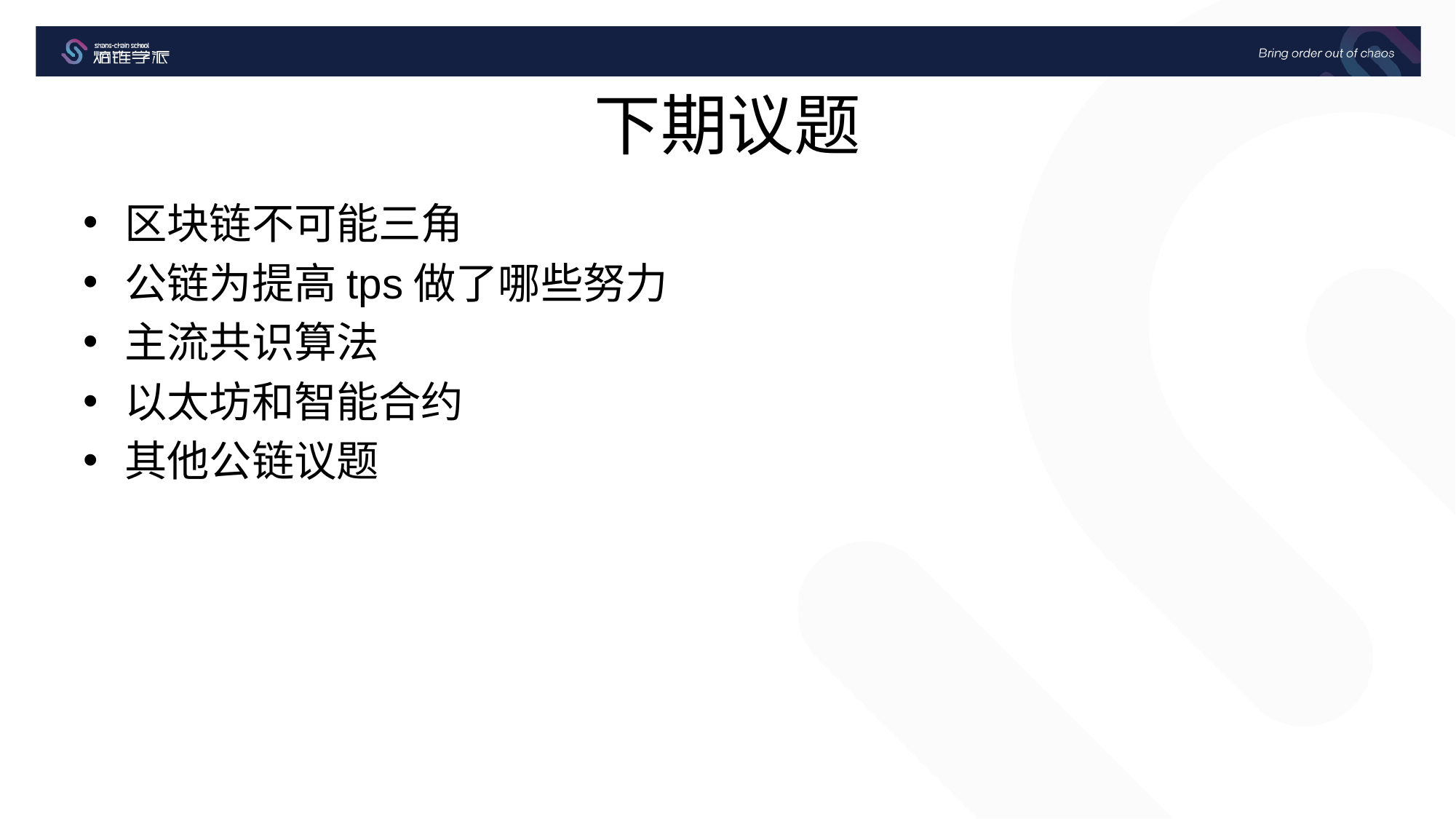

# 下期议题
区块链不可能三角
公链为提高tps做了哪些努力
主流共识算法
以太坊和智能合约
其他公链议题